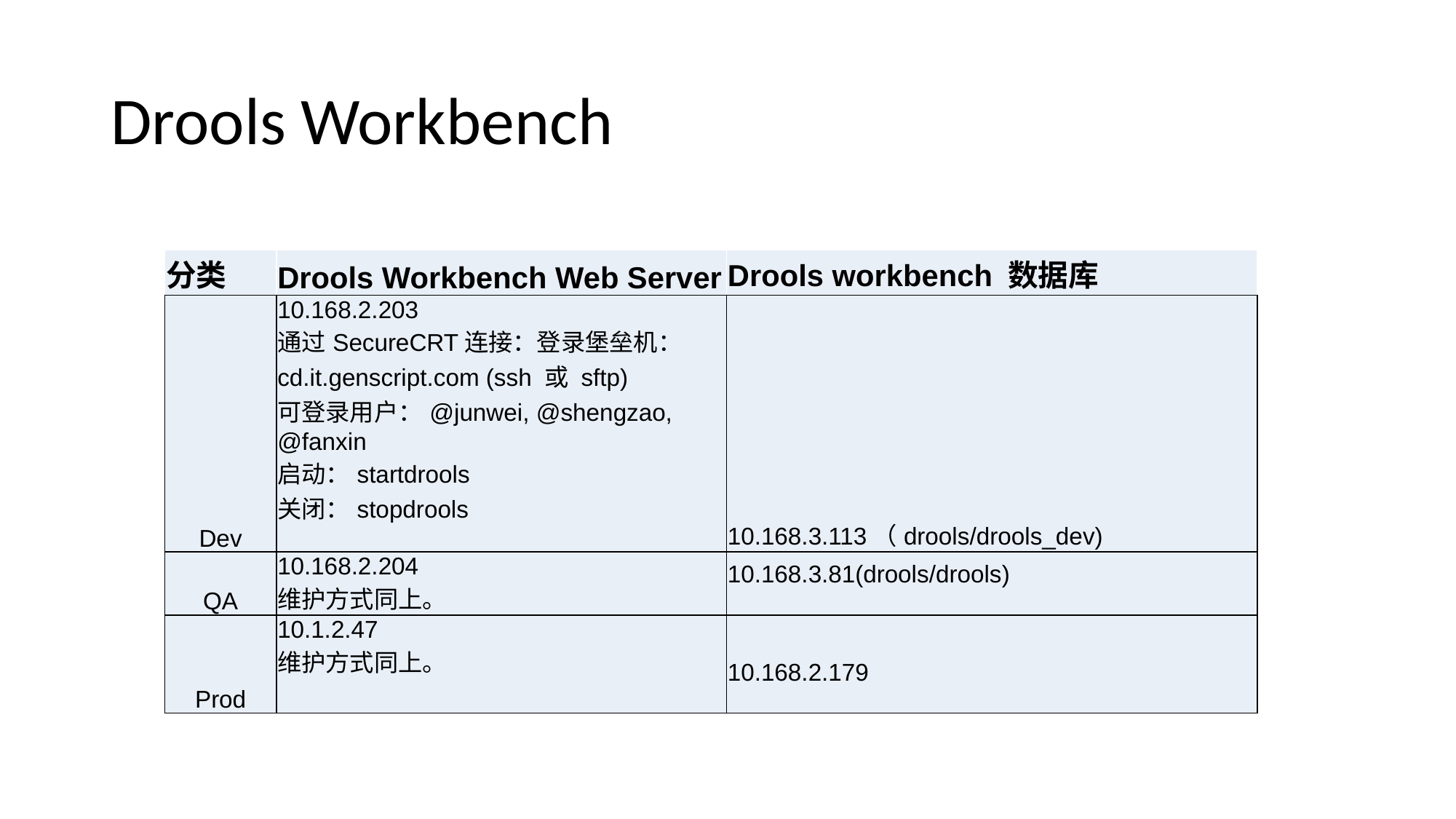

# Drools Workbench
| 分类 | Drools Workbench Web Server | Drools workbench 数据库 |
| --- | --- | --- |
| Dev | 10.168.2.203 通过SecureCRT连接：登录堡垒机：cd.it.genscript.com (ssh 或 sftp) 可登录用户：@junwei, @shengzao, @fanxin 启动：startdrools 关闭：stopdrools | 10.168.3.113（drools/drools\_dev) |
| QA | 10.168.2.204 维护方式同上。 | 10.168.3.81(drools/drools) |
| Prod | 10.1.2.47 维护方式同上。 | 10.168.2.179 |